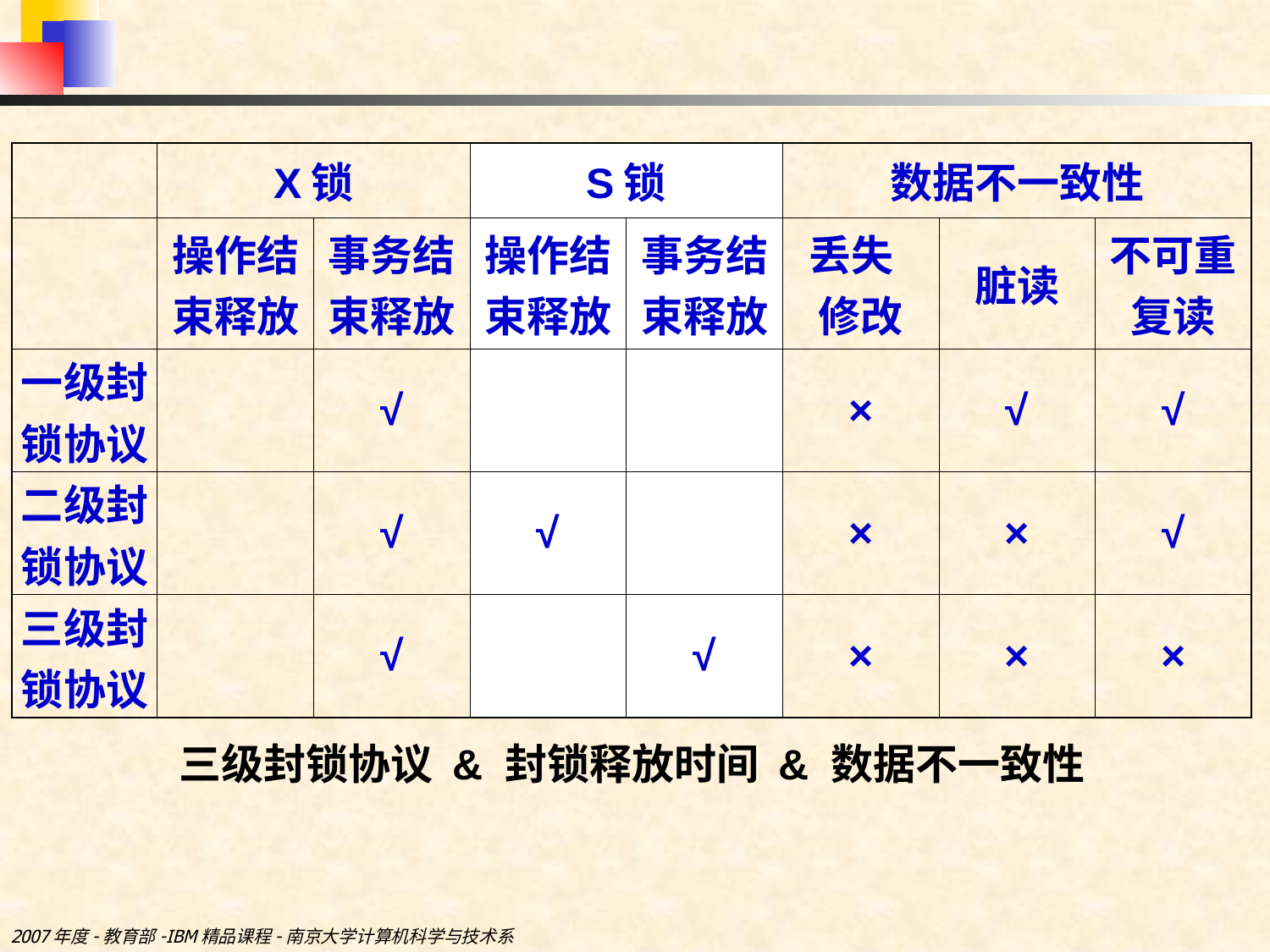

|  | X锁 |  | S锁 |  | 数据不一致性 |  |  |
| --- | --- | --- | --- | --- | --- | --- | --- |
|  | 操作结 束释放 | 事务结 束释放 | 操作结 束释放 | 事务结 束释放 | 丢失 修改 | 脏读 | 不可重 复读 |
| 一级封 锁协议 |  | √ |  |  | × | √ | √ |
| 二级封 锁协议 |  | √ | √ |  | × | × | √ |
| 三级封 锁协议 |  | √ |  | √ | × | × | × |
三级封锁协议 & 封锁释放时间 & 数据不一致性